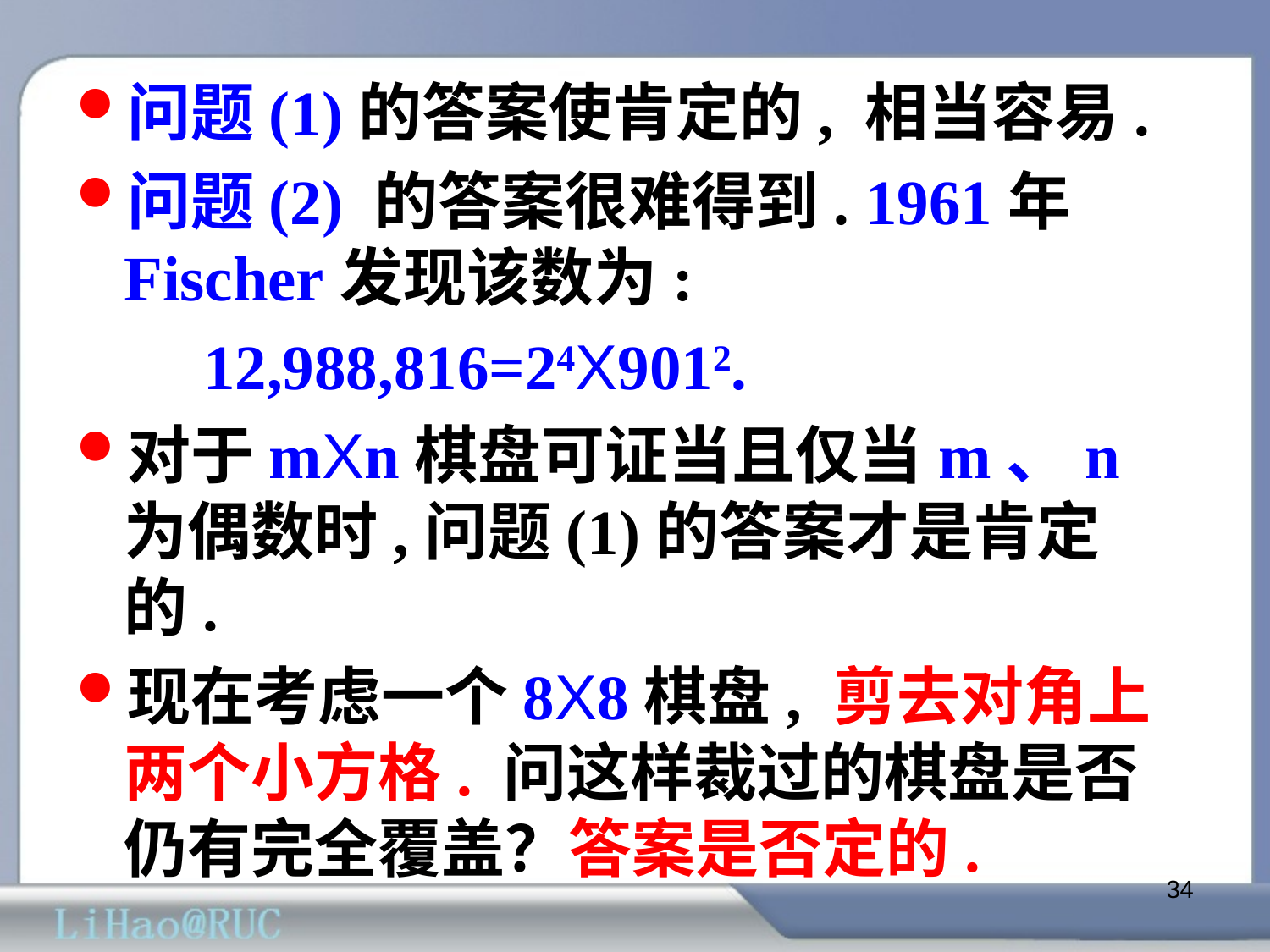

问题(1)的答案使肯定的, 相当容易.
问题(2) 的答案很难得到. 1961年Fischer发现该数为:
        12,988,816=24X9012.
对于mXn棋盘可证当且仅当m、n为偶数时,问题(1)的答案才是肯定的.
现在考虑一个8X8棋盘, 剪去对角上两个小方格. 问这样裁过的棋盘是否仍有完全覆盖？答案是否定的.
34